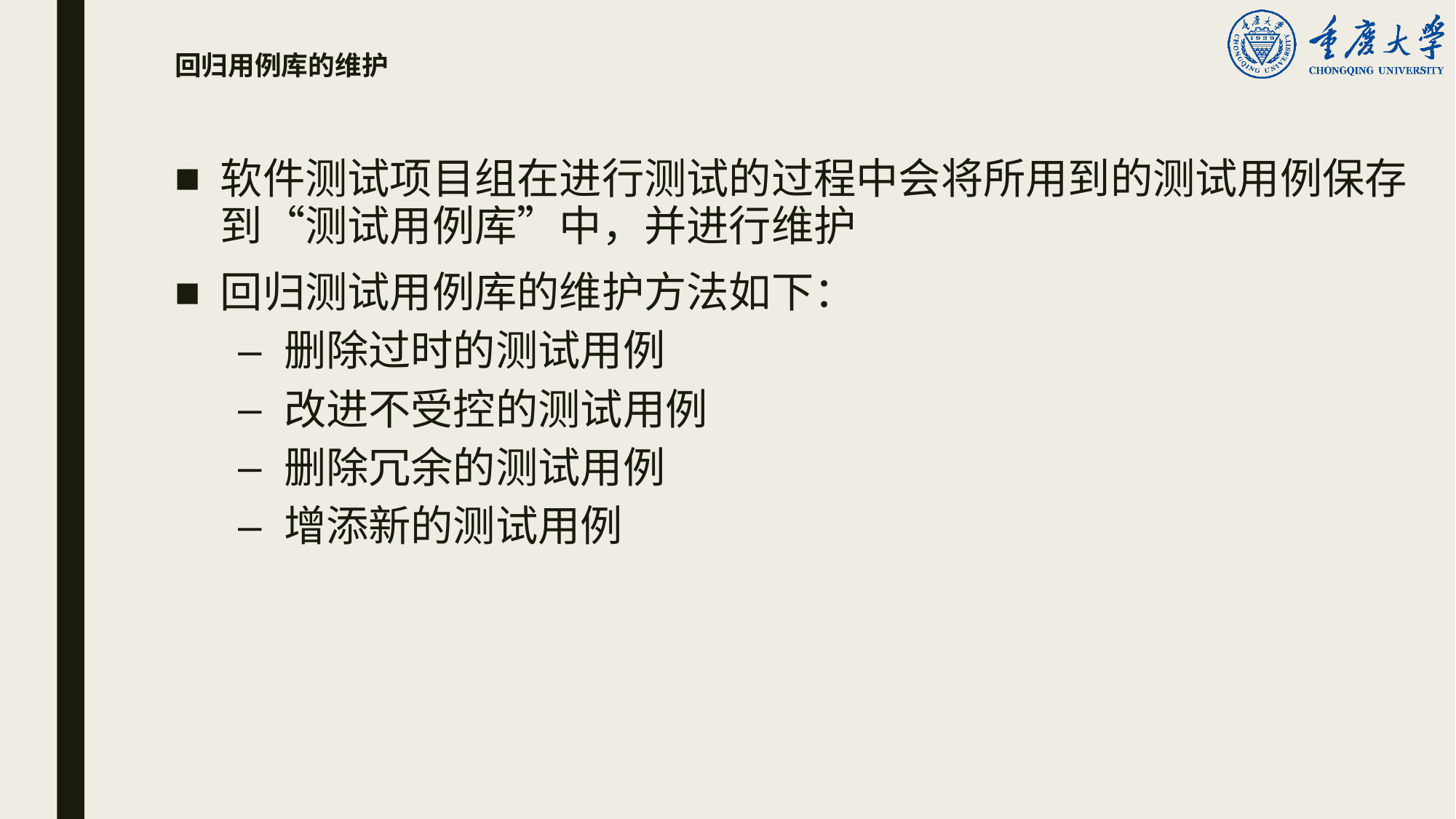

# 回归用例库的维护
软件测试项目组在进行测试的过程中会将所用到的测试用例保存到“测试用例库”中，并进行维护
回归测试用例库的维护方法如下：
删除过时的测试用例
改进不受控的测试用例
删除冗余的测试用例
增添新的测试用例